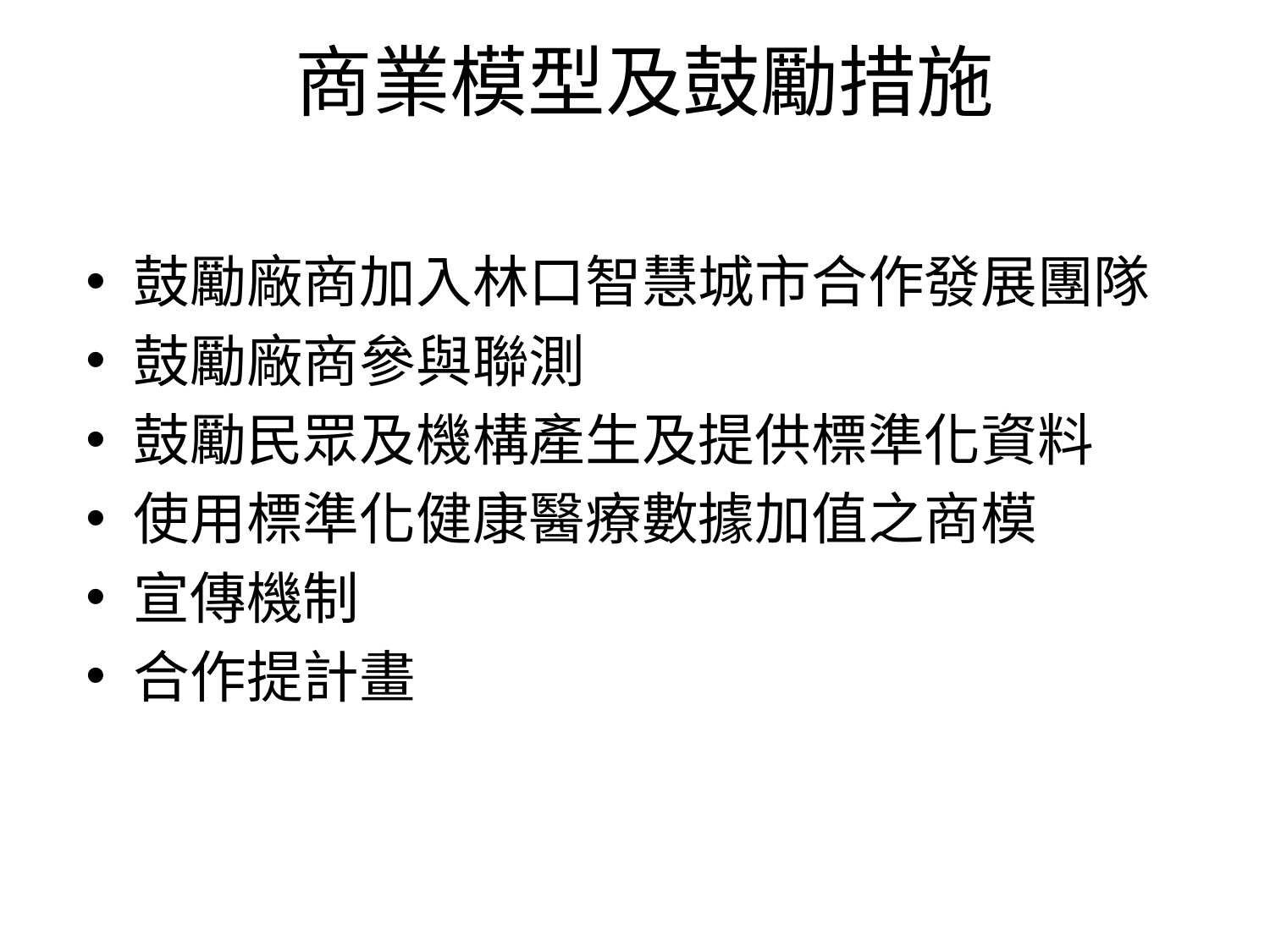

# 商業模型及鼓勵措施
鼓勵廠商加入林口智慧城市合作發展團隊
鼓勵廠商參與聯測
鼓勵民眾及機構產生及提供標準化資料
使用標準化健康醫療數據加值之商模
宣傳機制
合作提計畫